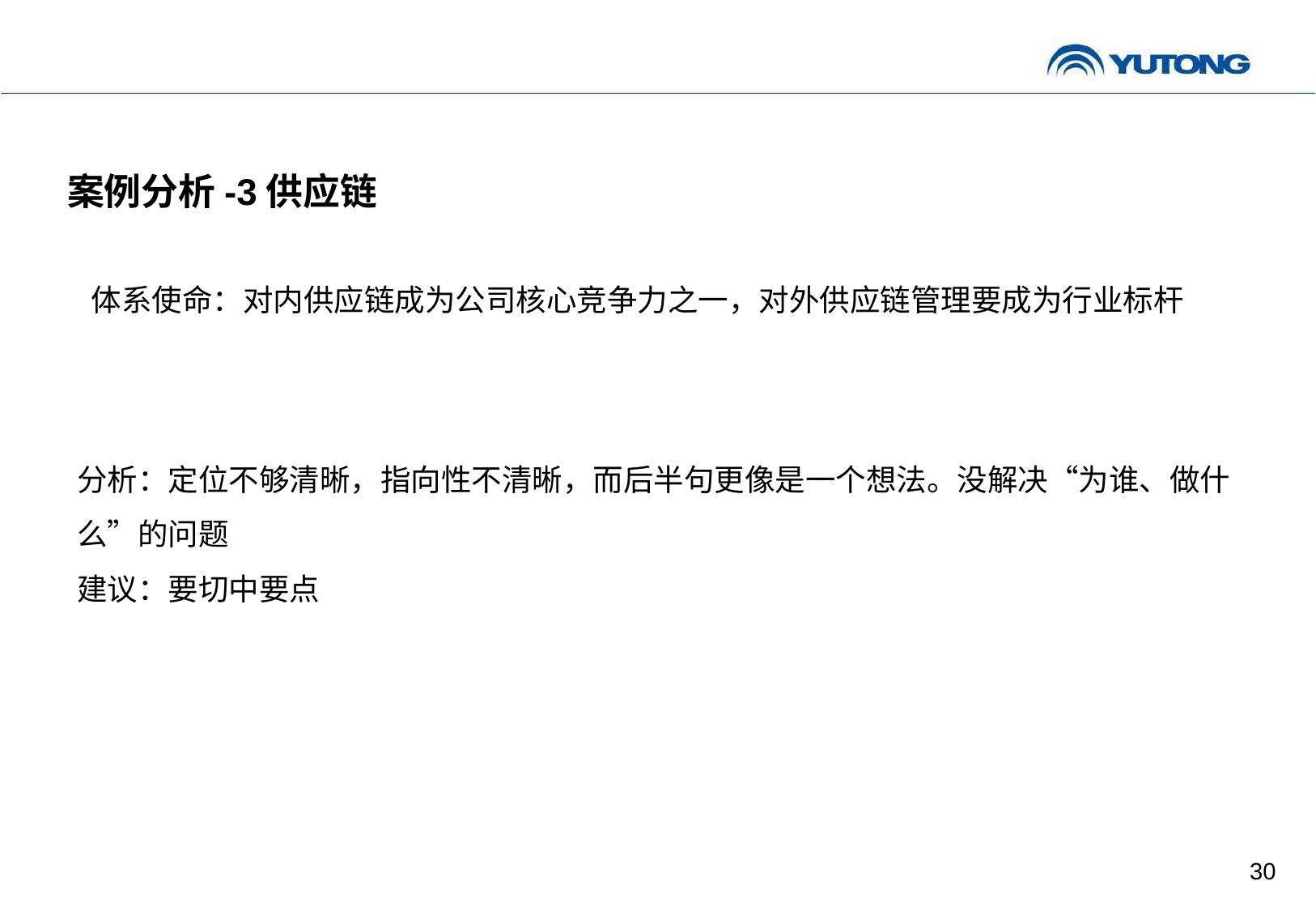

案例分析-3供应链
体系使命：对内供应链成为公司核心竞争力之一，对外供应链管理要成为行业标杆
分析：定位不够清晰，指向性不清晰，而后半句更像是一个想法。没解决“为谁、做什么”的问题
建议：要切中要点
30